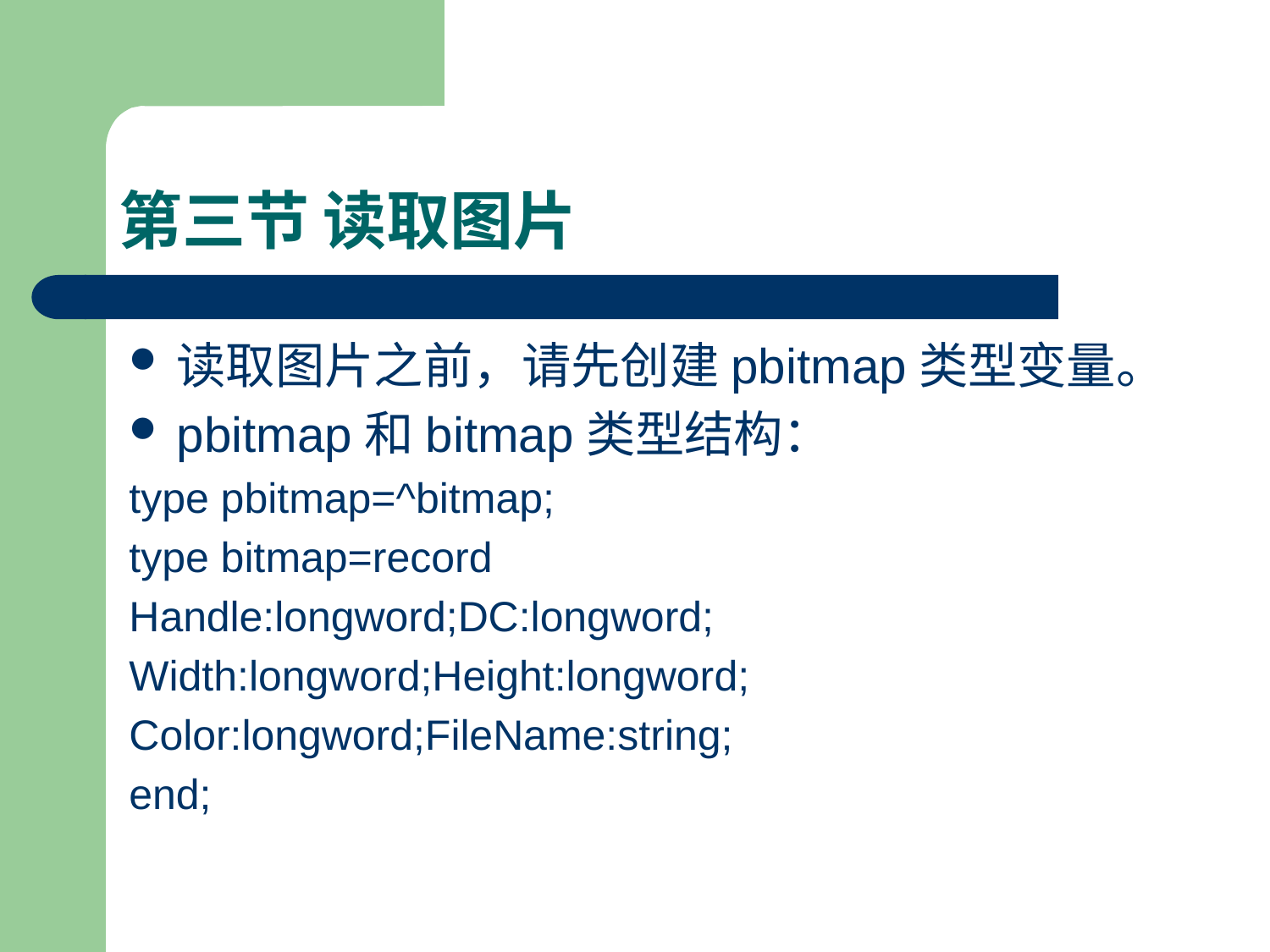

# 第三节 读取图片
读取图片之前，请先创建pbitmap类型变量。
pbitmap和bitmap类型结构：
type pbitmap=^bitmap;
type bitmap=record
Handle:longword;DC:longword;
Width:longword;Height:longword;
Color:longword;FileName:string;
end;